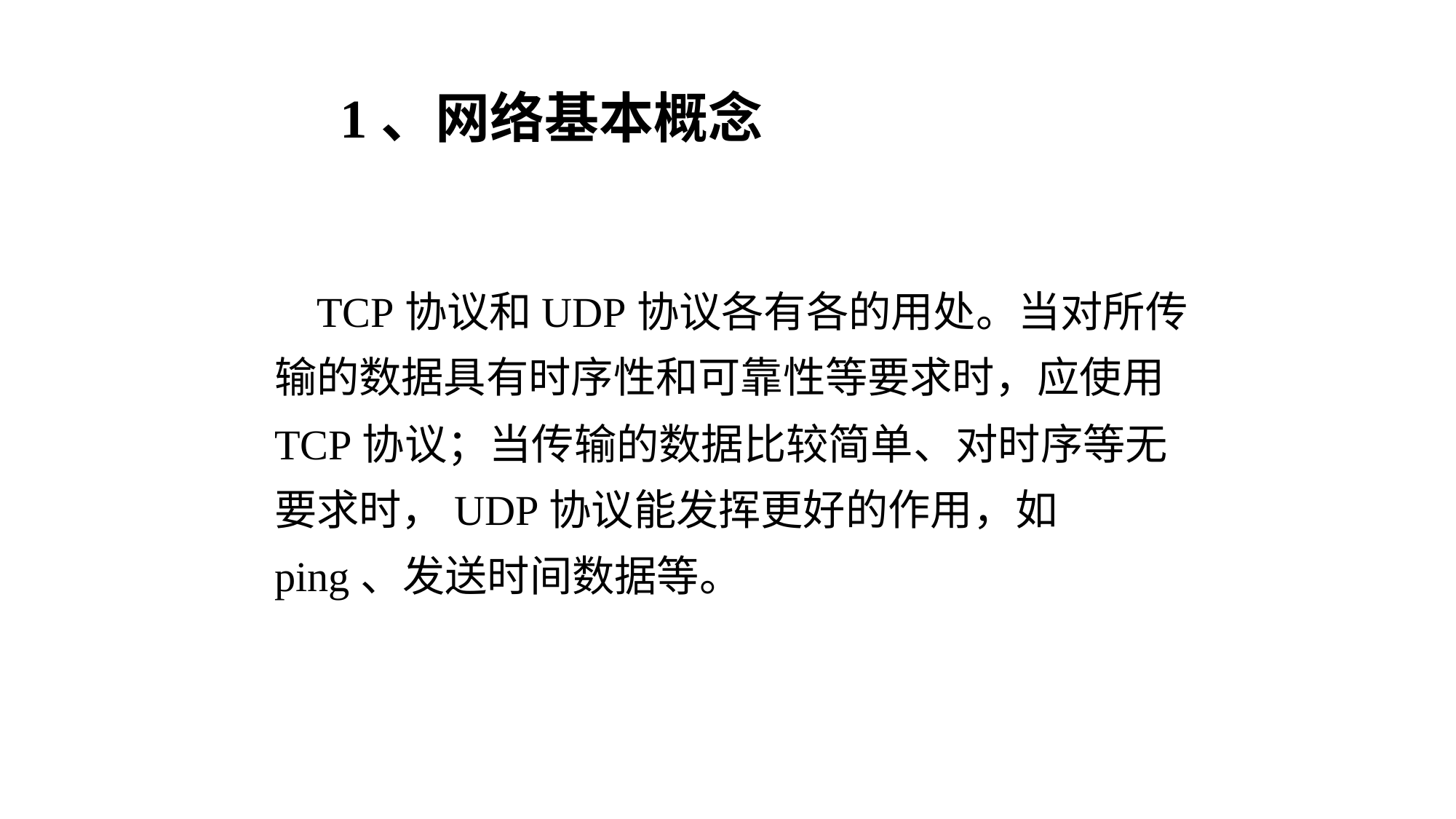

1、网络基本概念
    TCP协议和UDP协议各有各的用处。当对所传输的数据具有时序性和可靠性等要求时，应使用TCP协议；当传输的数据比较简单、对时序等无要求时，UDP协议能发挥更好的作用，如ping、发送时间数据等。